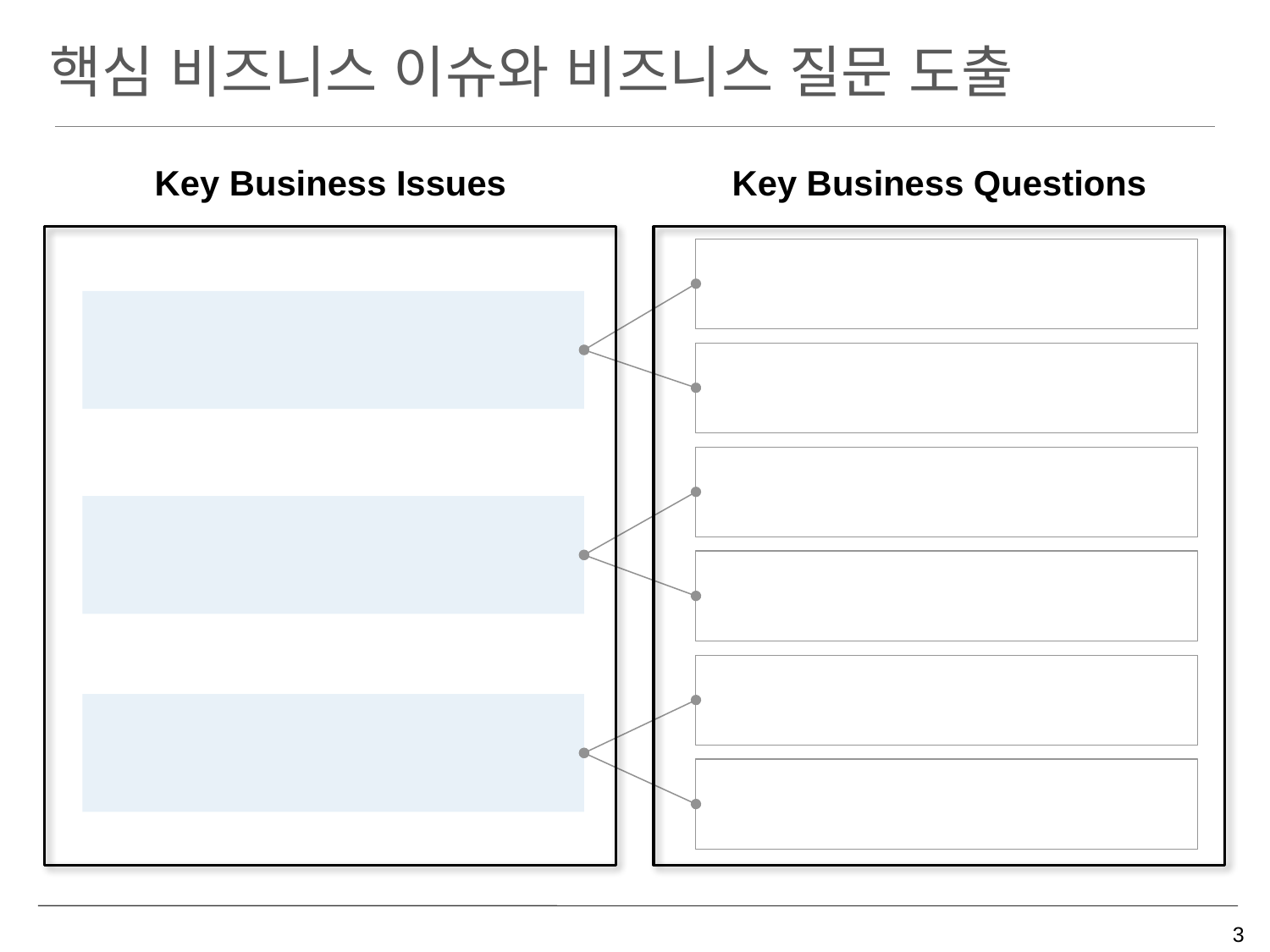

# 핵심 비즈니스 이슈와 비즈니스 질문 도출
Key Business Issues
Key Business Questions